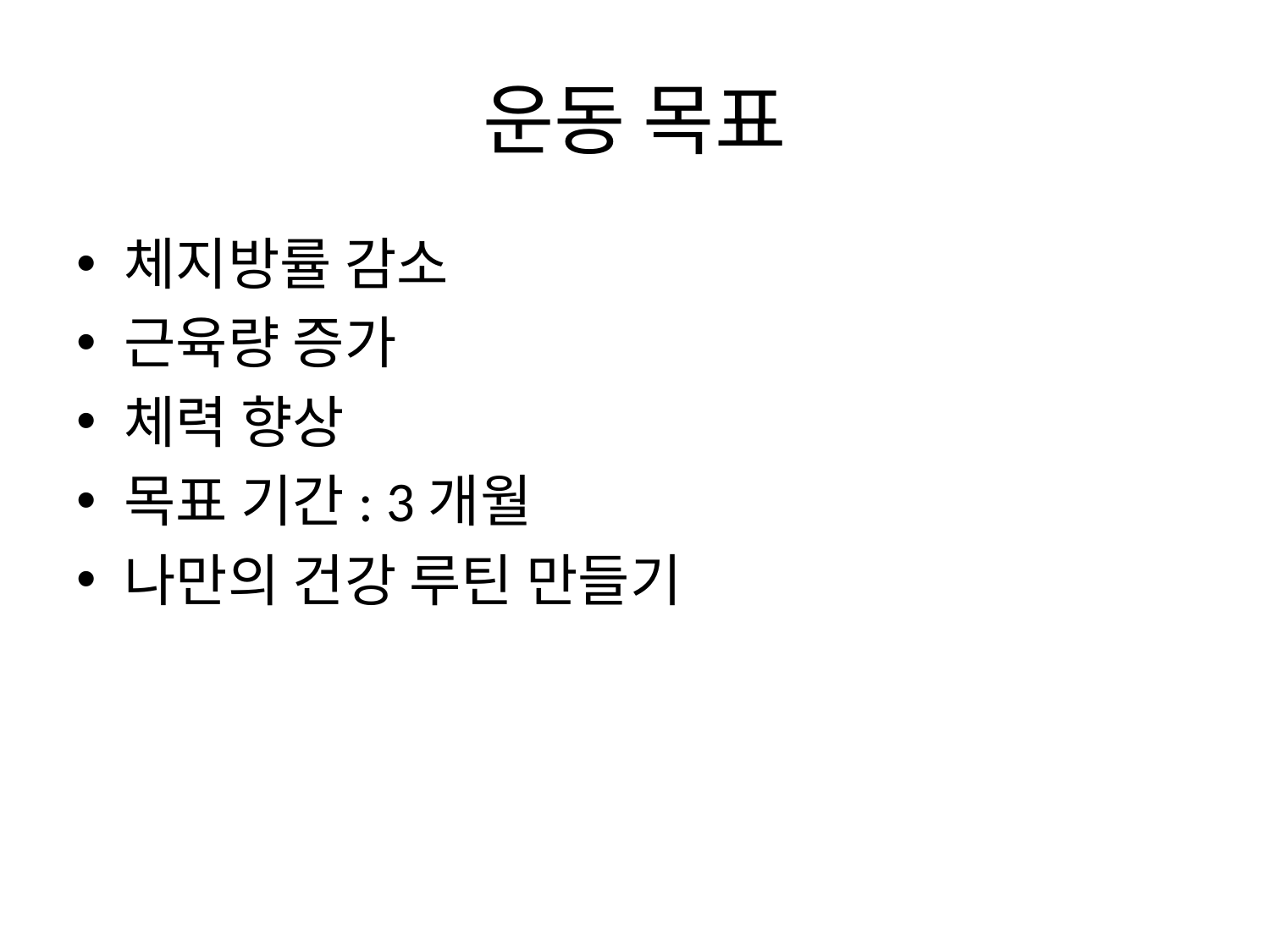

# 운동 목표
체지방률 감소
근육량 증가
체력 향상
목표 기간: 3개월
나만의 건강 루틴 만들기